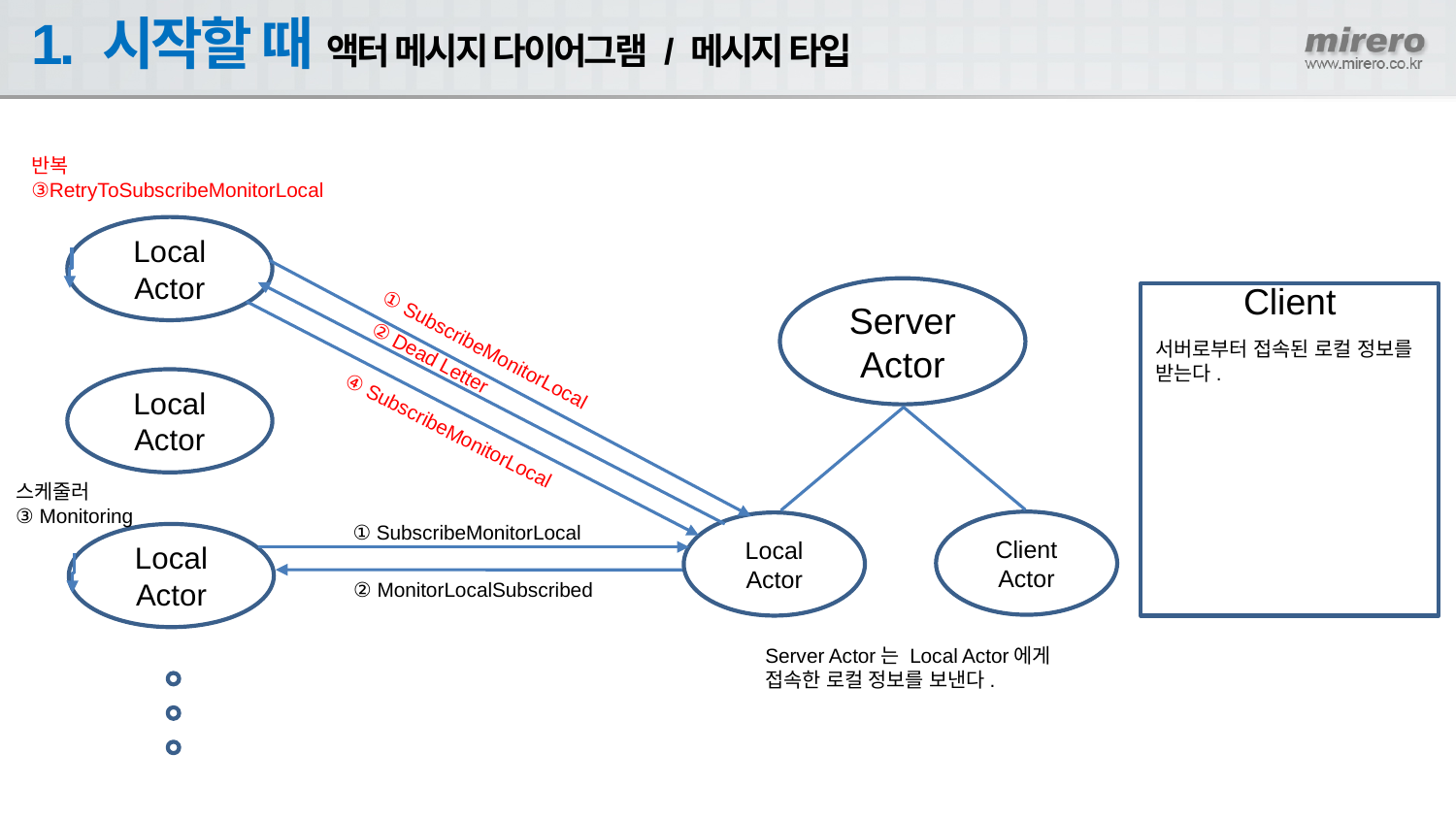

# 1. 시작할 때 액터 메시지 다이어그램 / 메시지 타입
반복
③RetryToSubscribeMonitorLocal
Local Actor
Client
Server Actor

서버로부터 접속된 로컬 정보를 받는다.
① SubscribeMonitorLocal
② Dead Letter
Local Actor
④ SubscribeMonitorLocal
스케줄러
③ Monitoring
Client Actor
① SubscribeMonitorLocal
Local Actor
Local Actor
② MonitorLocalSubscribed
Server Actor는 Local Actor에게
접속한 로컬 정보를 보낸다.